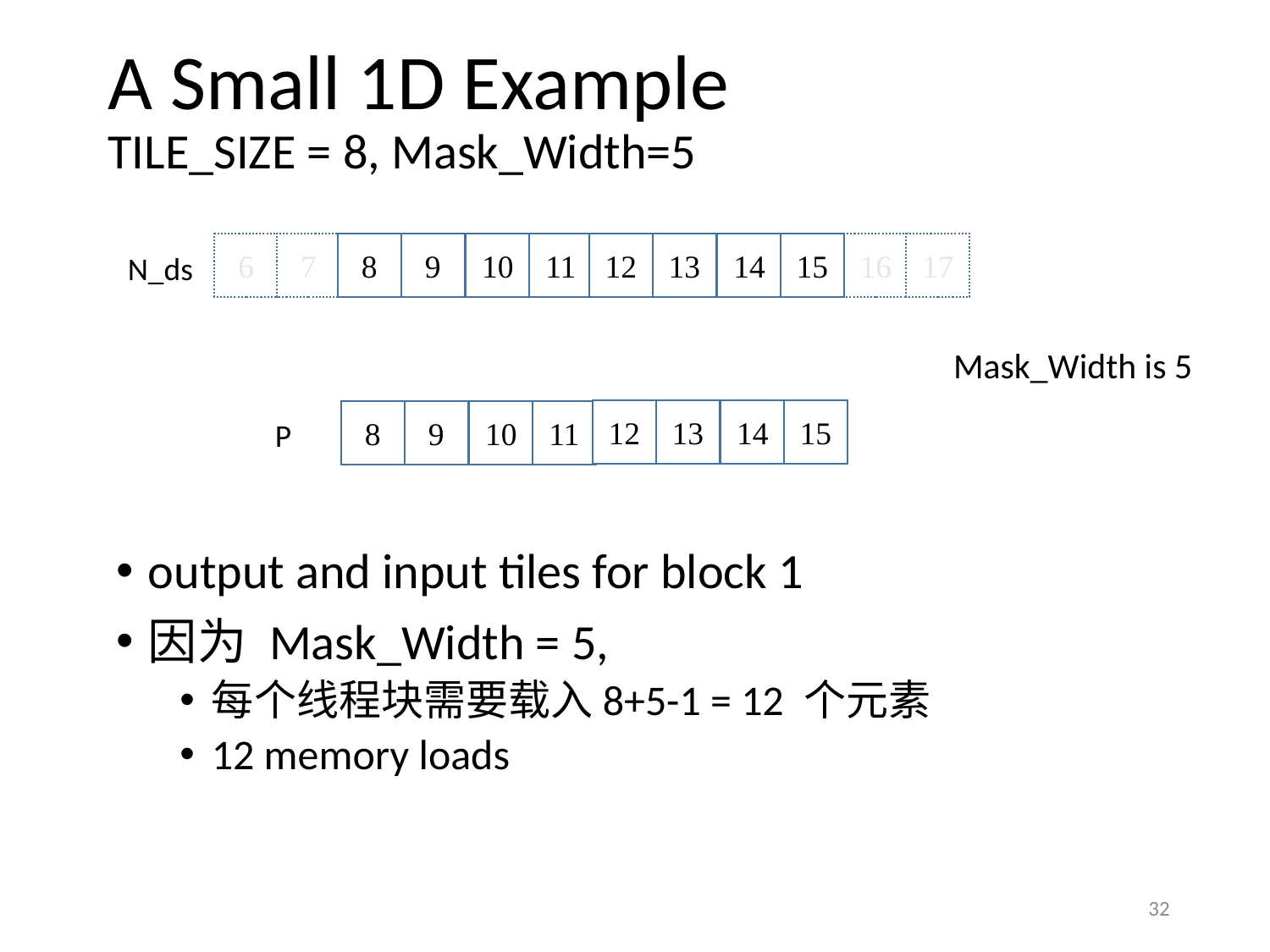

# A Small 1D Example TILE_SIZE = 8, Mask_Width=5
6
7
8
9
10
11
12
13
14
15
16
17
N_ds
Mask_Width is 5
12
13
14
15
8
9
10
11
P
output and input tiles for block 1
因为 Mask_Width = 5,
每个线程块需要载入8+5-1 = 12 个元素
12 memory loads

32